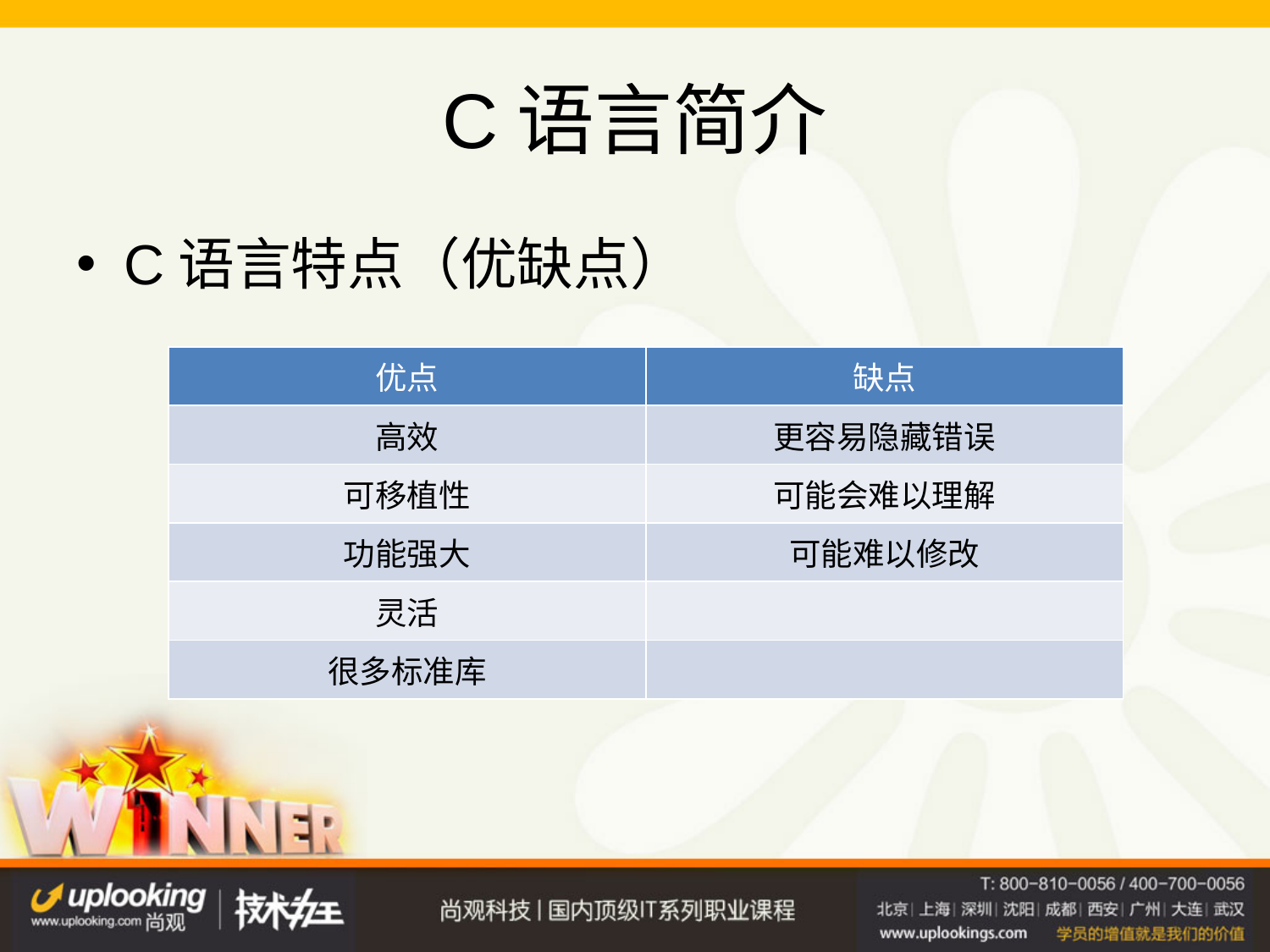

# C语言简介
C语言特点（优缺点）

| 优点 | 缺点 |
| --- | --- |
| 高效 | 更容易隐藏错误 |
| 可移植性 | 可能会难以理解 |
| 功能强大 | 可能难以修改 |
| 灵活 |  |
| 很多标准库 |  |